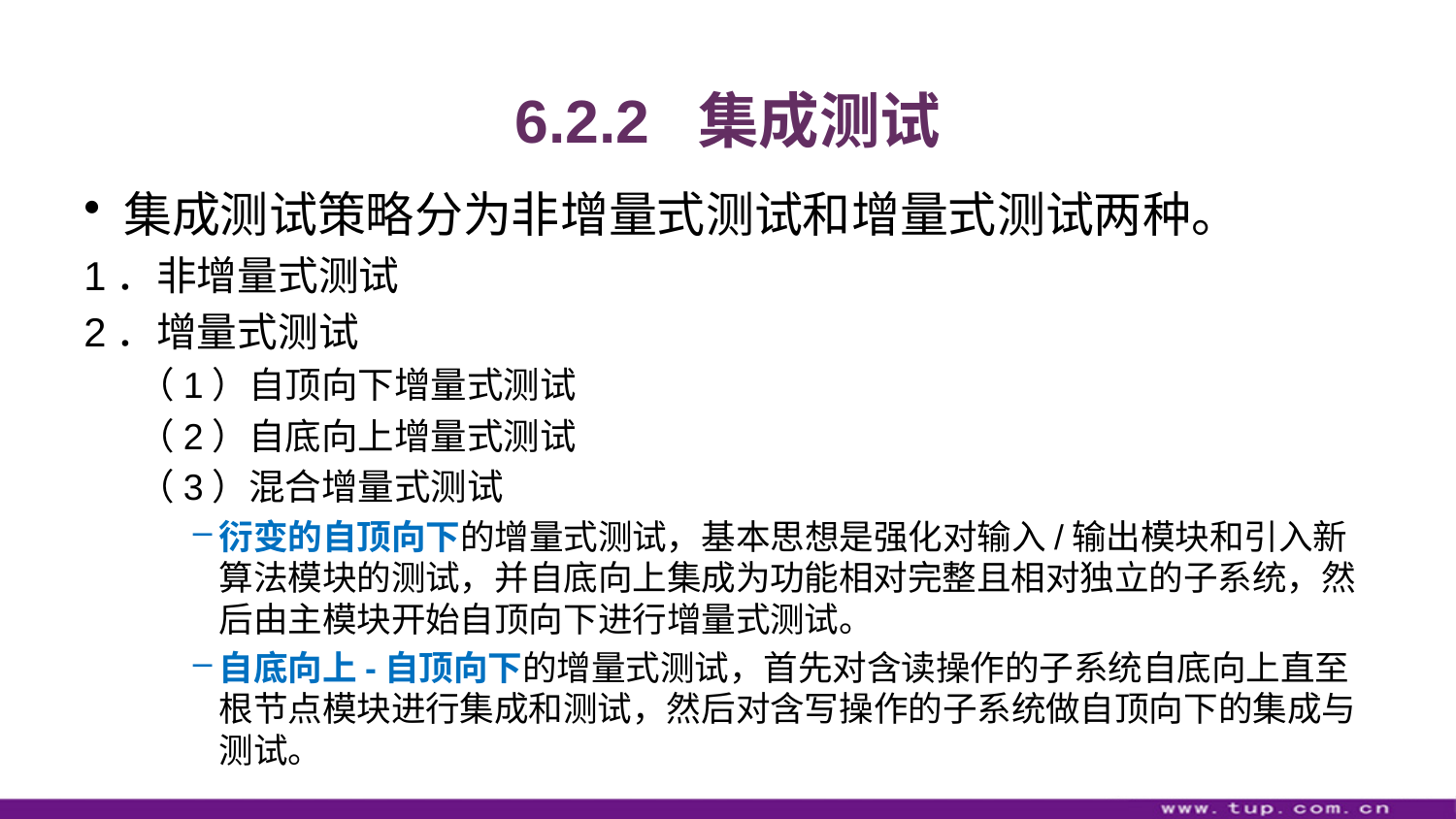

# 6.2.2  集成测试
集成测试策略分为非增量式测试和增量式测试两种。
1．非增量式测试
2．增量式测试
（1）自顶向下增量式测试
（2）自底向上增量式测试
（3）混合增量式测试
衍变的自顶向下的增量式测试，基本思想是强化对输入/输出模块和引入新算法模块的测试，并自底向上集成为功能相对完整且相对独立的子系统，然后由主模块开始自顶向下进行增量式测试。
自底向上-自顶向下的增量式测试，首先对含读操作的子系统自底向上直至根节点模块进行集成和测试，然后对含写操作的子系统做自顶向下的集成与测试。